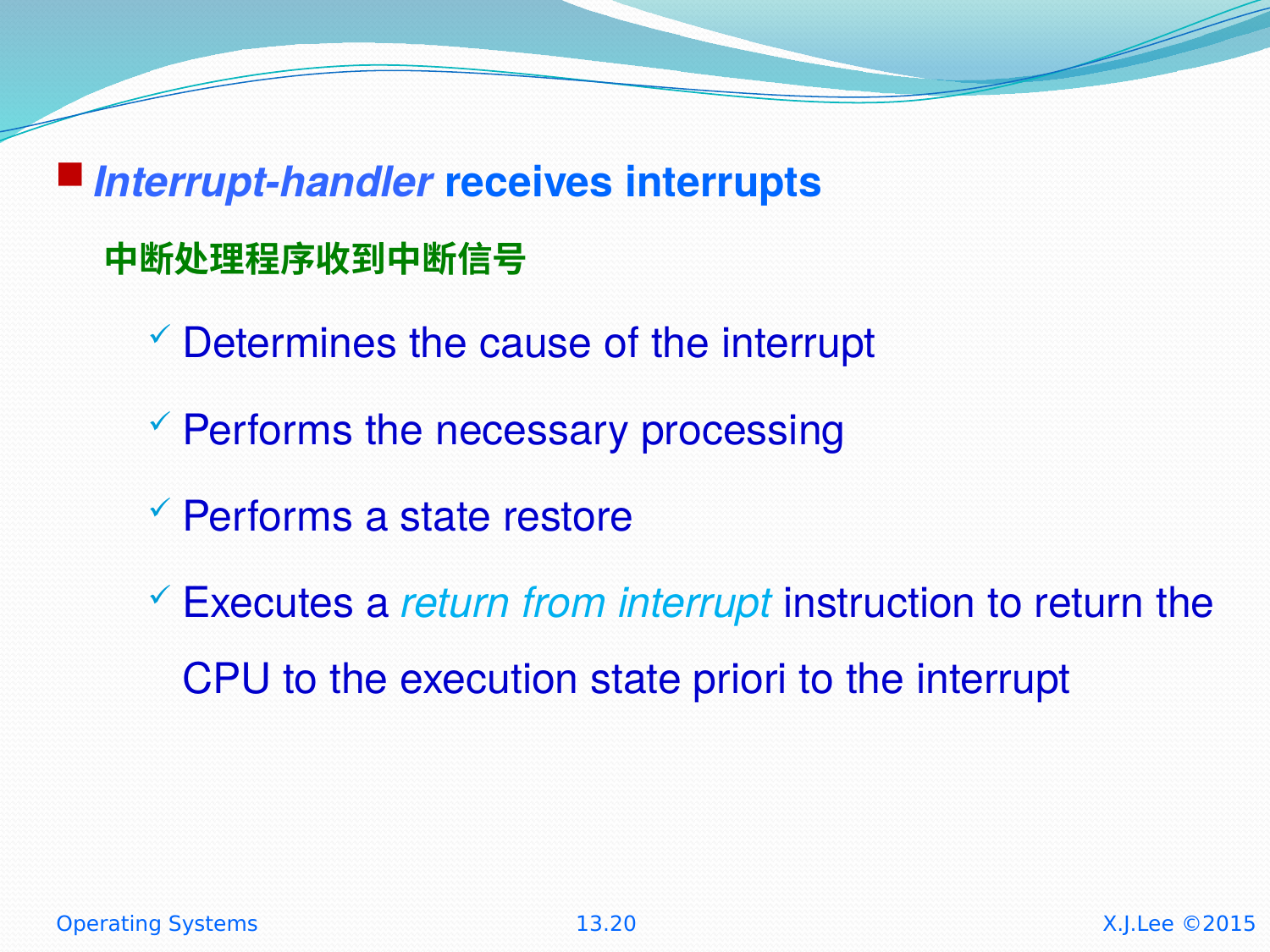

Interrupt-handler receives interrupts
     中断处理程序收到中断信号
Determines the cause of the interrupt
Performs the necessary processing
Performs a state restore
Executes a return from interrupt instruction to return the CPU to the execution state priori to the interrupt
Operating Systems
13.20
X.J.Lee ©2015